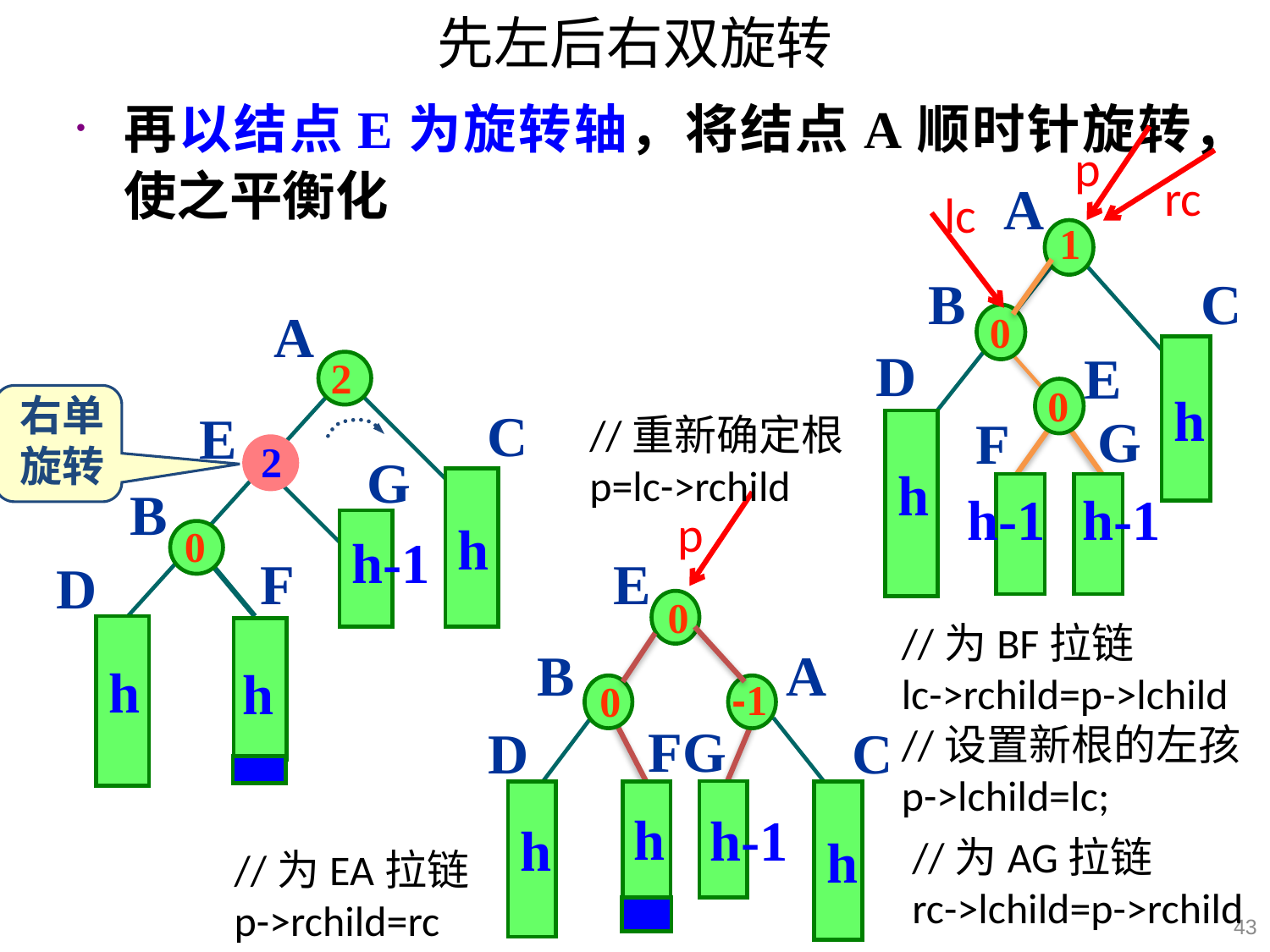

# 先左后右双旋转
再以结点E为旋转轴，将结点A顺时针旋转，使之平衡化

p
rc
A
 1

B

C
0

D
E
h

0

G
F
h

h-1
h-1
lc

A
2

C
2

G
h
B

0

h-1
F
D

h

h

E
右单
旋转

//重新确定根
p=lc->rchild

p
E
0

B

A
-1
0

F
G

D

h

h
h
h-1

C
//为BF拉链
lc->rchild=p->lchild
//设置新根的左孩
p->lchild=lc;
//为AG拉链
rc->lchild=p->rchild
//为EA拉链
p->rchild=rc
43